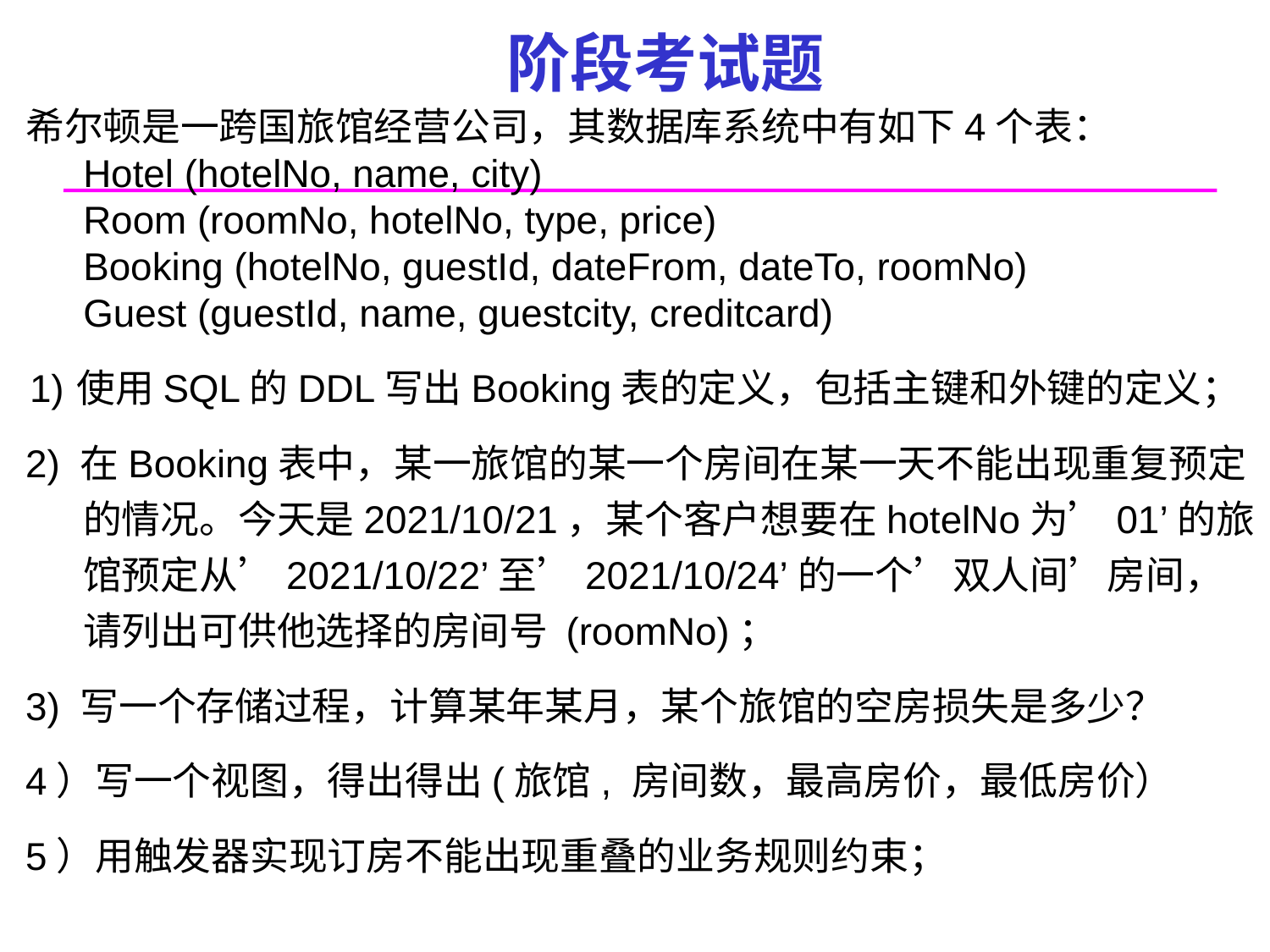

# 阶段考试题
希尔顿是一跨国旅馆经营公司，其数据库系统中有如下4个表：
	Hotel (hotelNo, name, city)
	Room (roomNo, hotelNo, type, price)
	Booking (hotelNo, guestId, dateFrom, dateTo, roomNo)
	Guest (guestId, name, guestcity, creditcard)
使用SQL的DDL写出Booking表的定义，包括主键和外键的定义；
2) 在Booking表中，某一旅馆的某一个房间在某一天不能出现重复预定的情况。今天是2021/10/21，某个客户想要在hotelNo为’01’的旅馆预定从’2021/10/22’至’2021/10/24’的一个’双人间’房间，请列出可供他选择的房间号 (roomNo)；
3) 写一个存储过程，计算某年某月，某个旅馆的空房损失是多少？
4）写一个视图，得出得出(旅馆, 房间数，最高房价，最低房价）
5）用触发器实现订房不能出现重叠的业务规则约束；